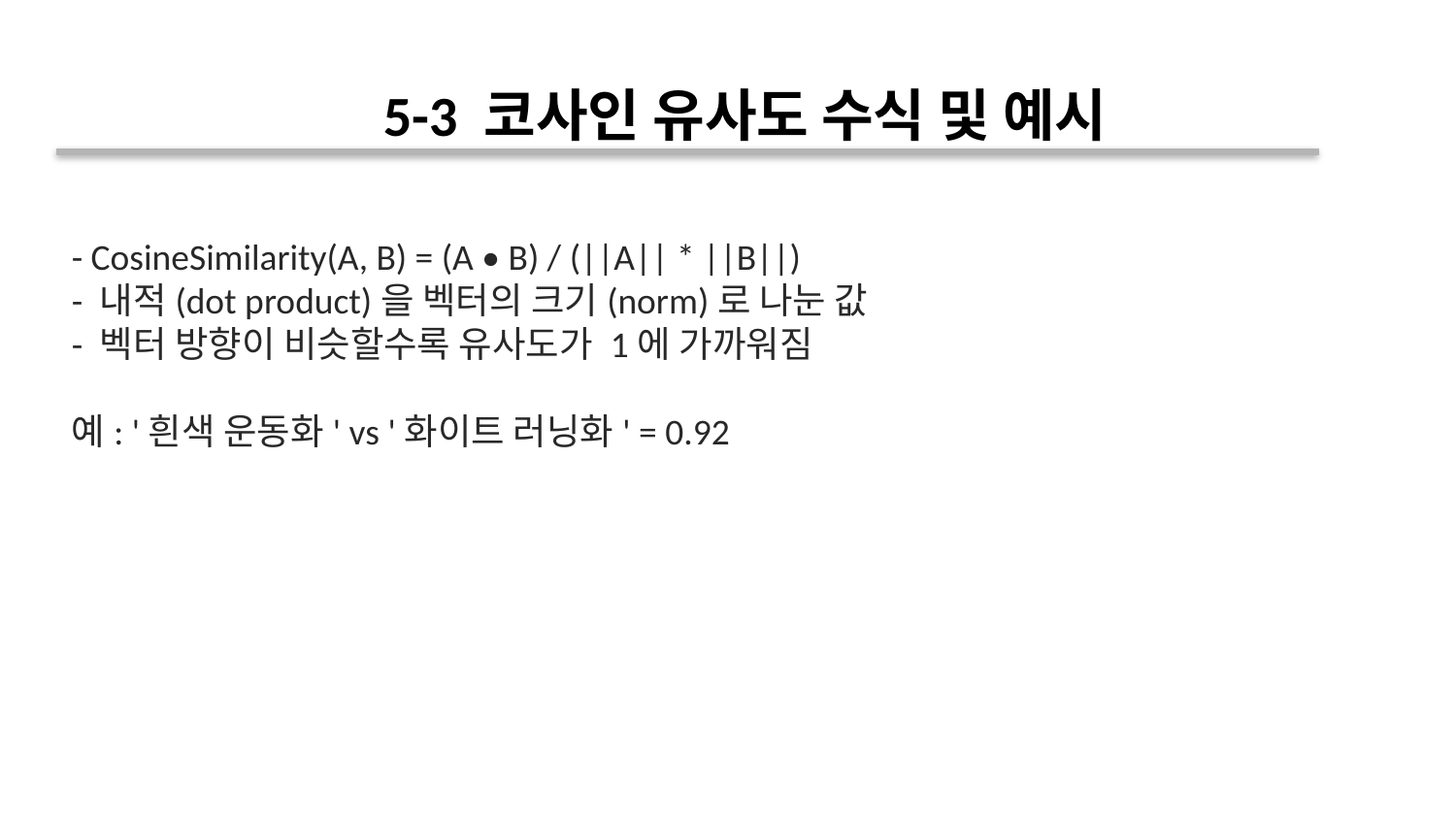

5-3 코사인 유사도 수식 및 예시

- CosineSimilarity(A, B) = (A • B) / (||A|| * ||B||)
- 내적(dot product)을 벡터의 크기(norm)로 나눈 값
- 벡터 방향이 비슷할수록 유사도가 1에 가까워짐
예: '흰색 운동화' vs '화이트 러닝화' = 0.92